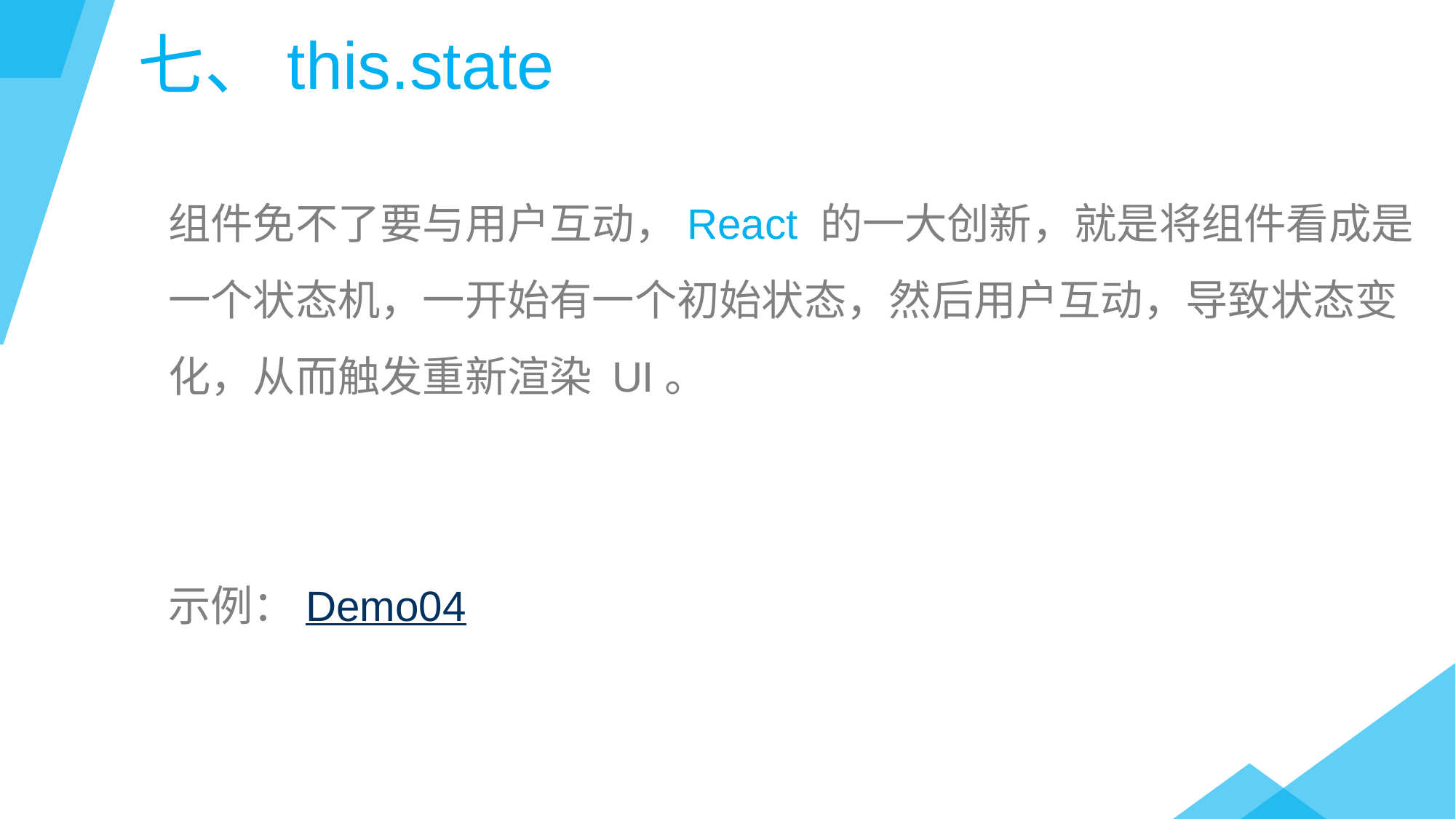

七、this.state
组件免不了要与用户互动，React 的一大创新，就是将组件看成是一个状态机，一开始有一个初始状态，然后用户互动，导致状态变化，从而触发重新渲染 UI。

示例：Demo04